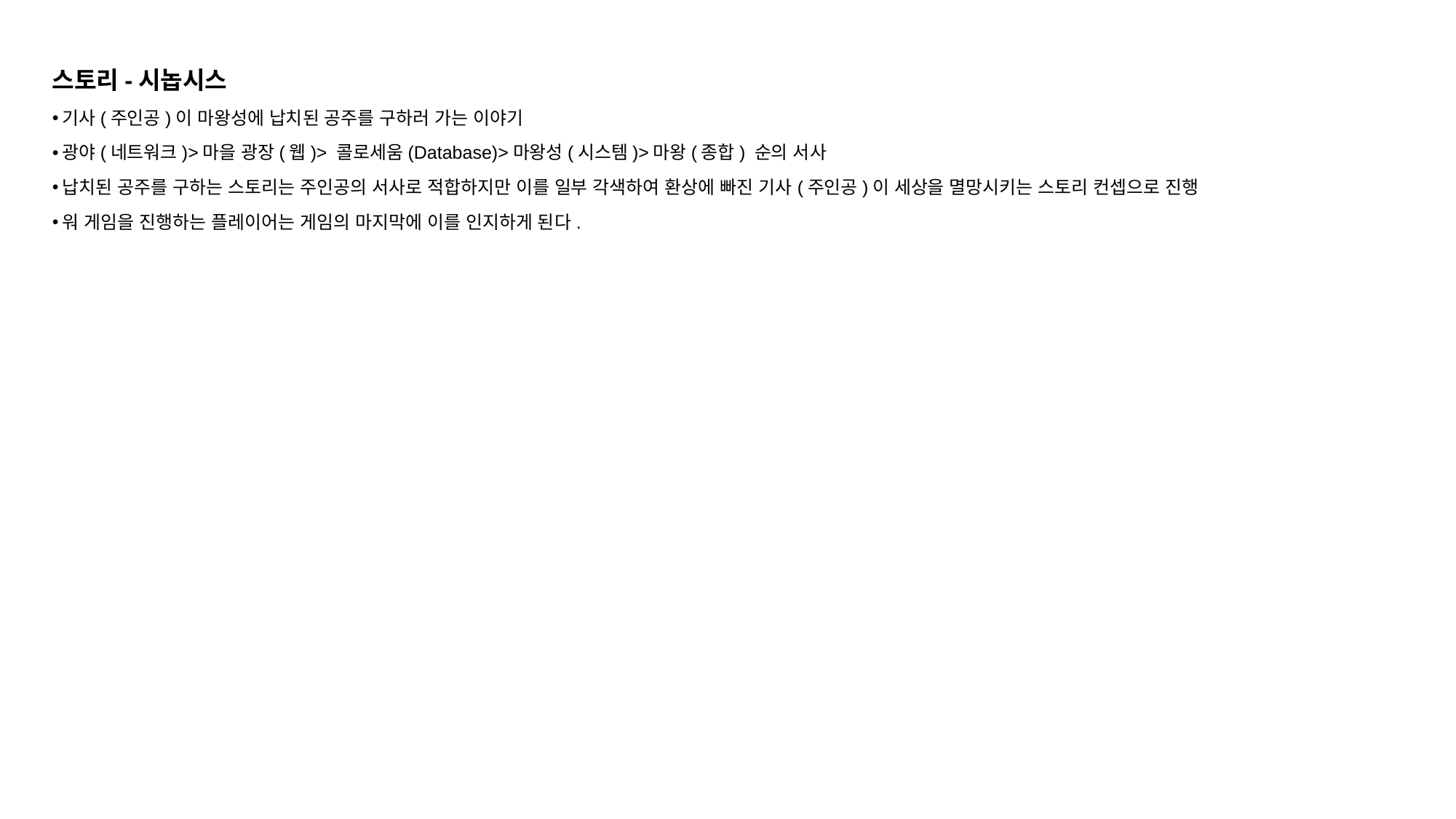

# 스토리-시놉시스
기사(주인공)이 마왕성에 납치된 공주를 구하러 가는 이야기
광야(네트워크)>마을 광장(웹)> 콜로세움(Database)>마왕성(시스템)>마왕(종합) 순의 서사
납치된 공주를 구하는 스토리는 주인공의 서사로 적합하지만 이를 일부 각색하여 환상에 빠진 기사(주인공)이 세상을 멸망시키는 스토리 컨셉으로 진행
워 게임을 진행하는 플레이어는 게임의 마지막에 이를 인지하게 된다.